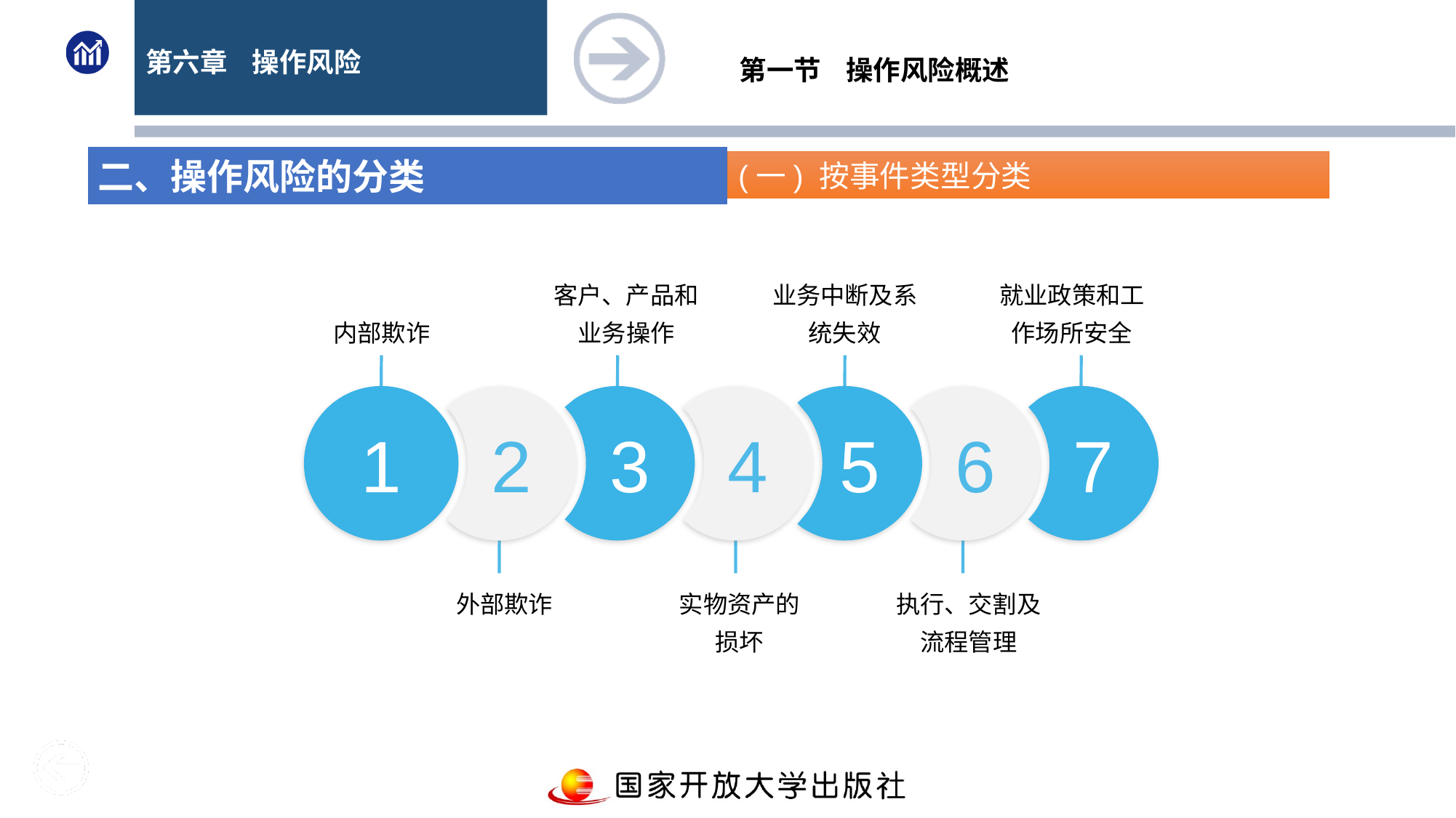

第一节    操作风险概述
第六章    操作风险
二、操作风险的分类
(一) 按事件类型分类
内部欺诈
客户、产品和业务操作
业务中断及系统失效
就业政策和工作场所安全
1
2
3
4
5
6
7
外部欺诈
实物资产的
损坏
执行、交割及流程管理